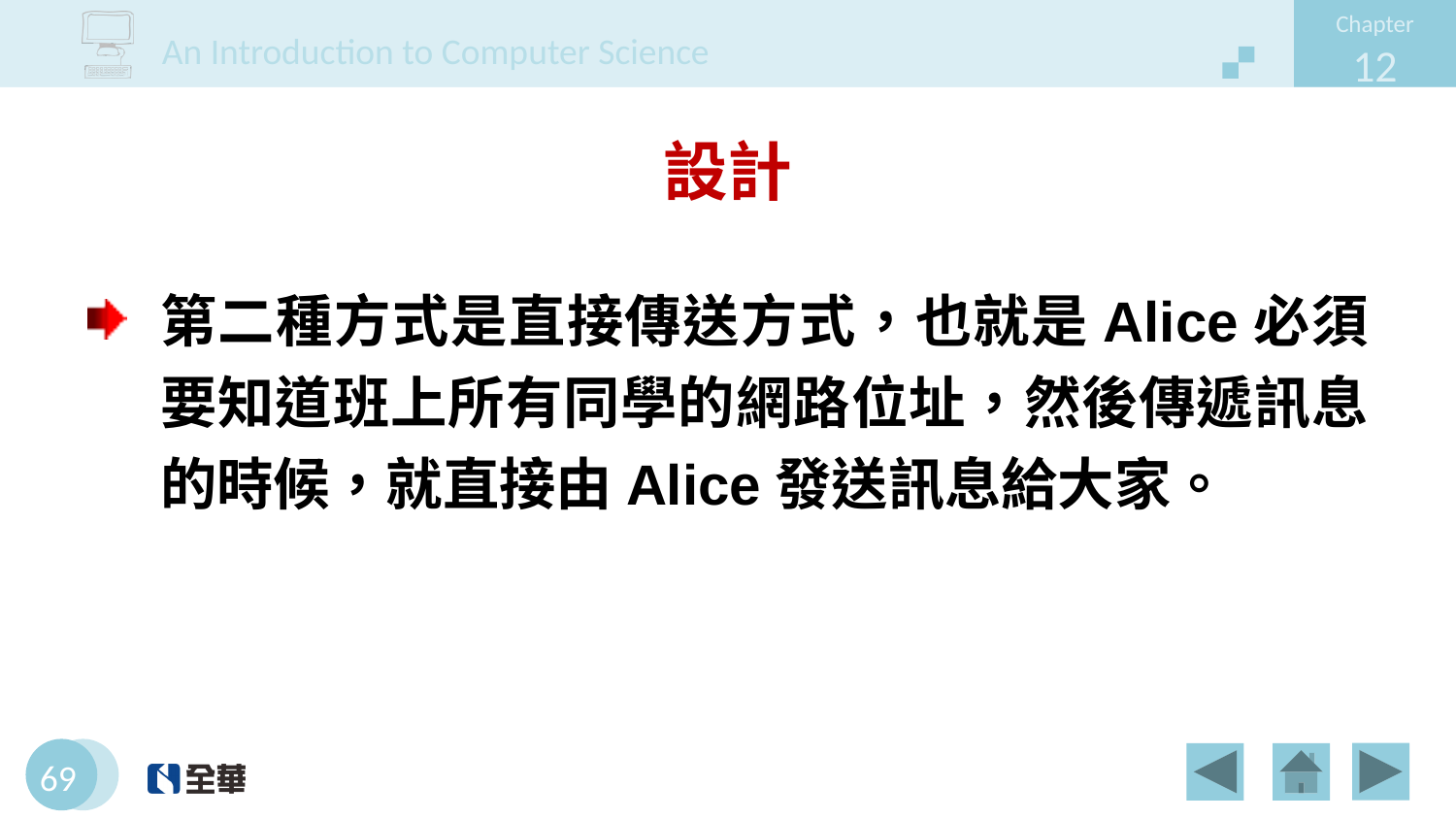

# 設計
第二種方式是直接傳送方式，也就是Alice必須要知道班上所有同學的網路位址，然後傳遞訊息的時候，就直接由Alice發送訊息給大家。